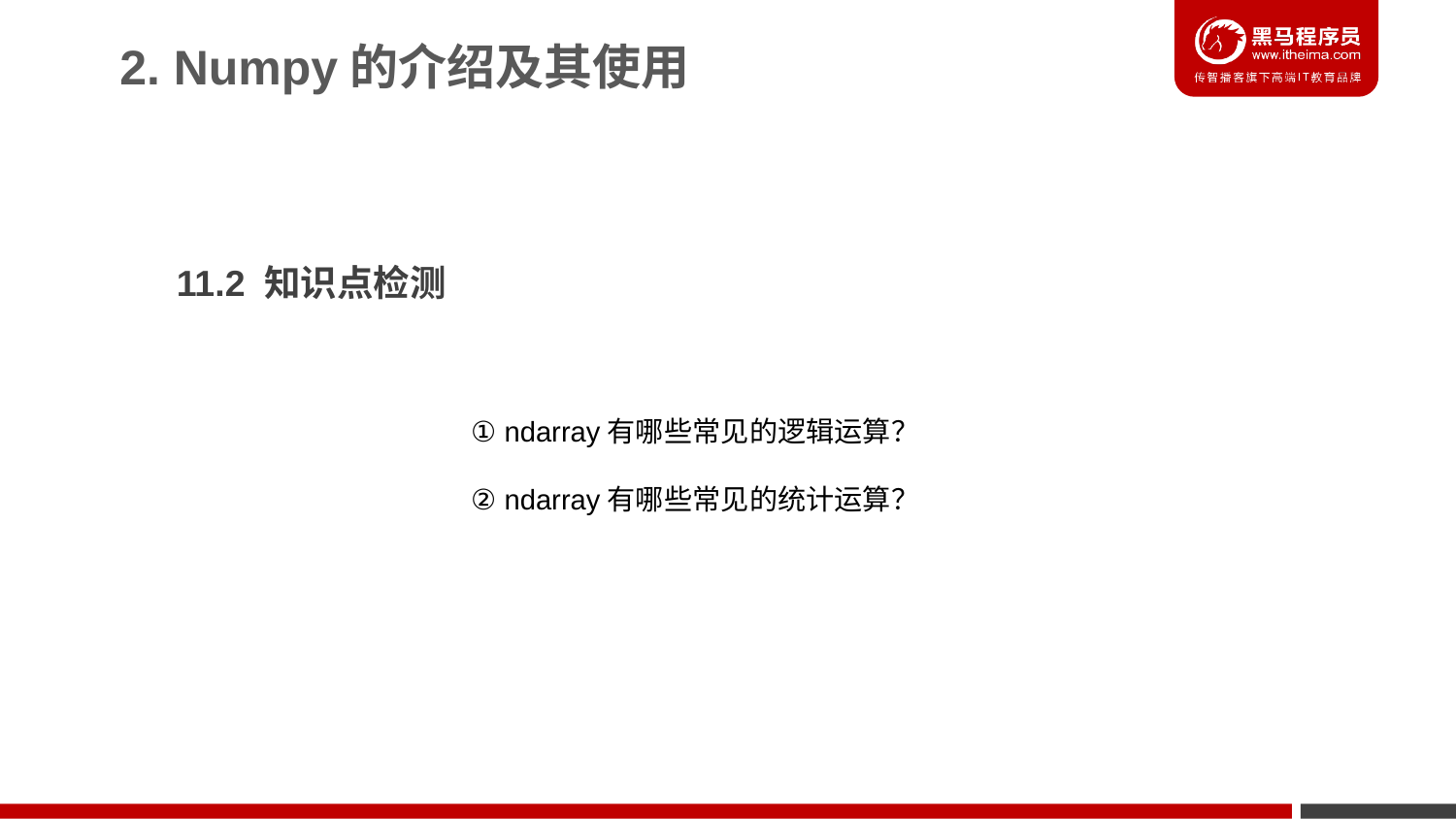

2. Numpy的介绍及其使用
11.2 知识点检测
① ndarray有哪些常见的逻辑运算？

② ndarray有哪些常见的统计运算？